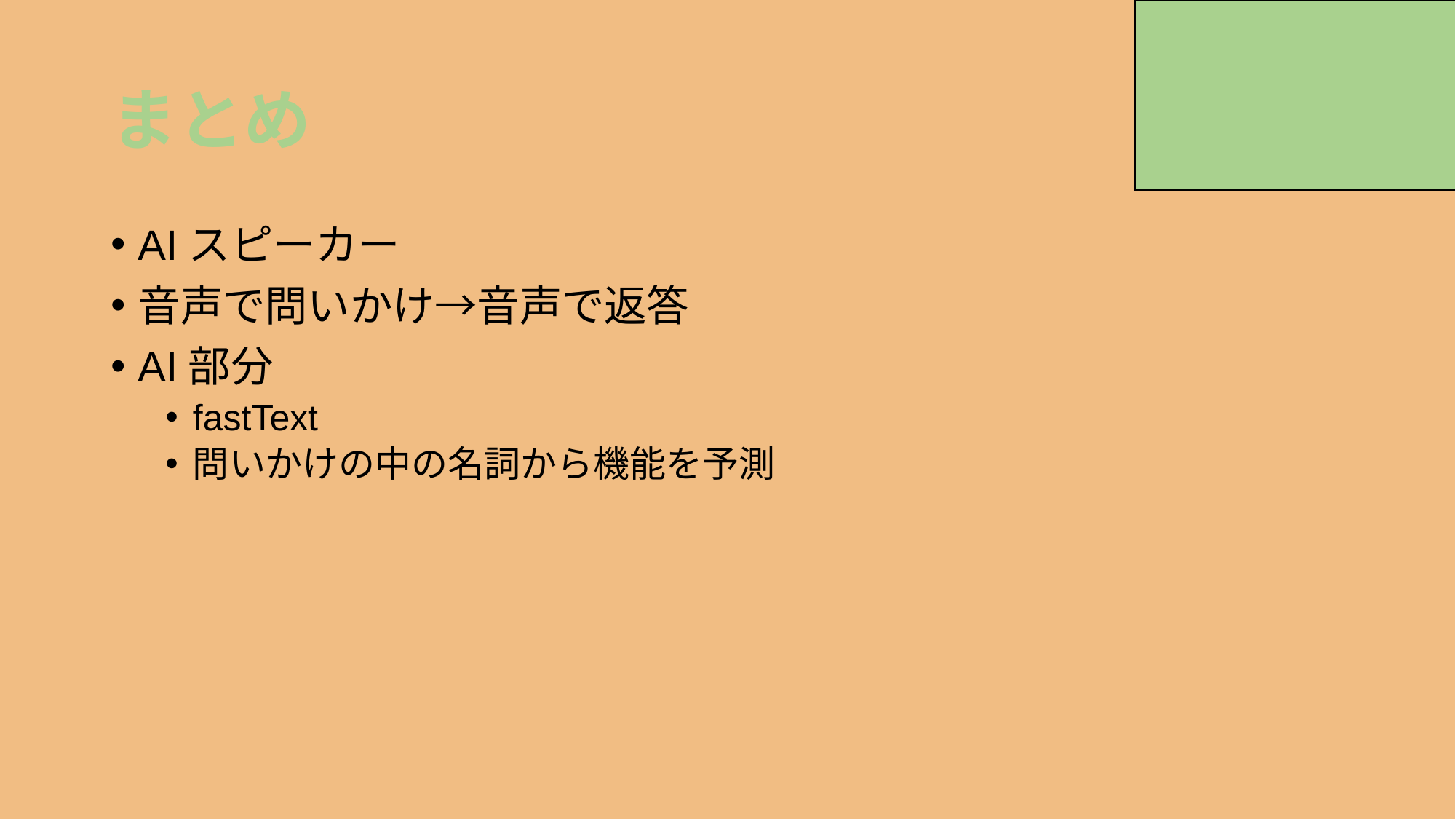

# まとめ
AIスピーカー
音声で問いかけ→音声で返答
AI部分
fastText
問いかけの中の名詞から機能を予測